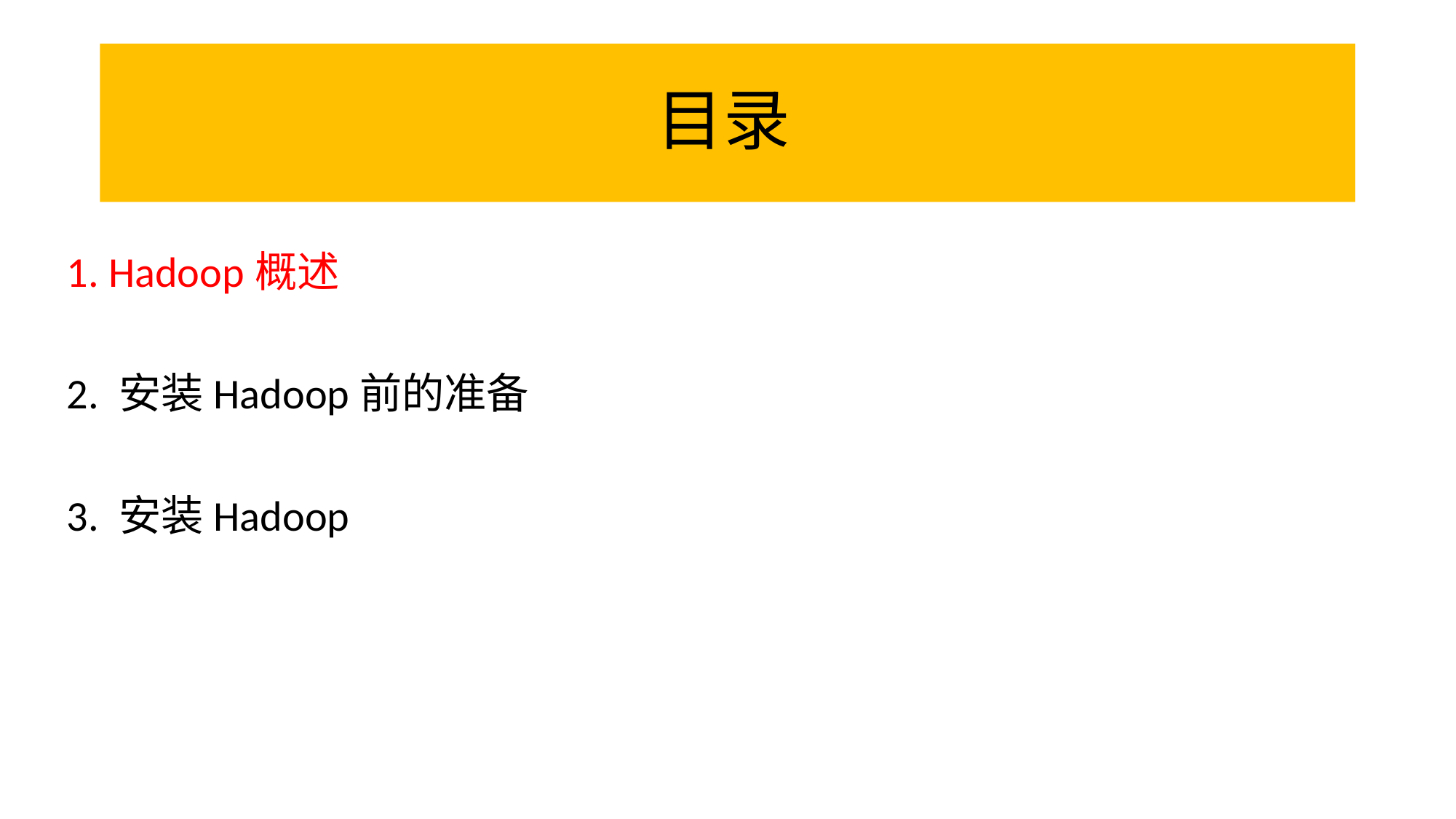

# 目录
1. Hadoop概述

2. 安装Hadoop前的准备

3. 安装Hadoop